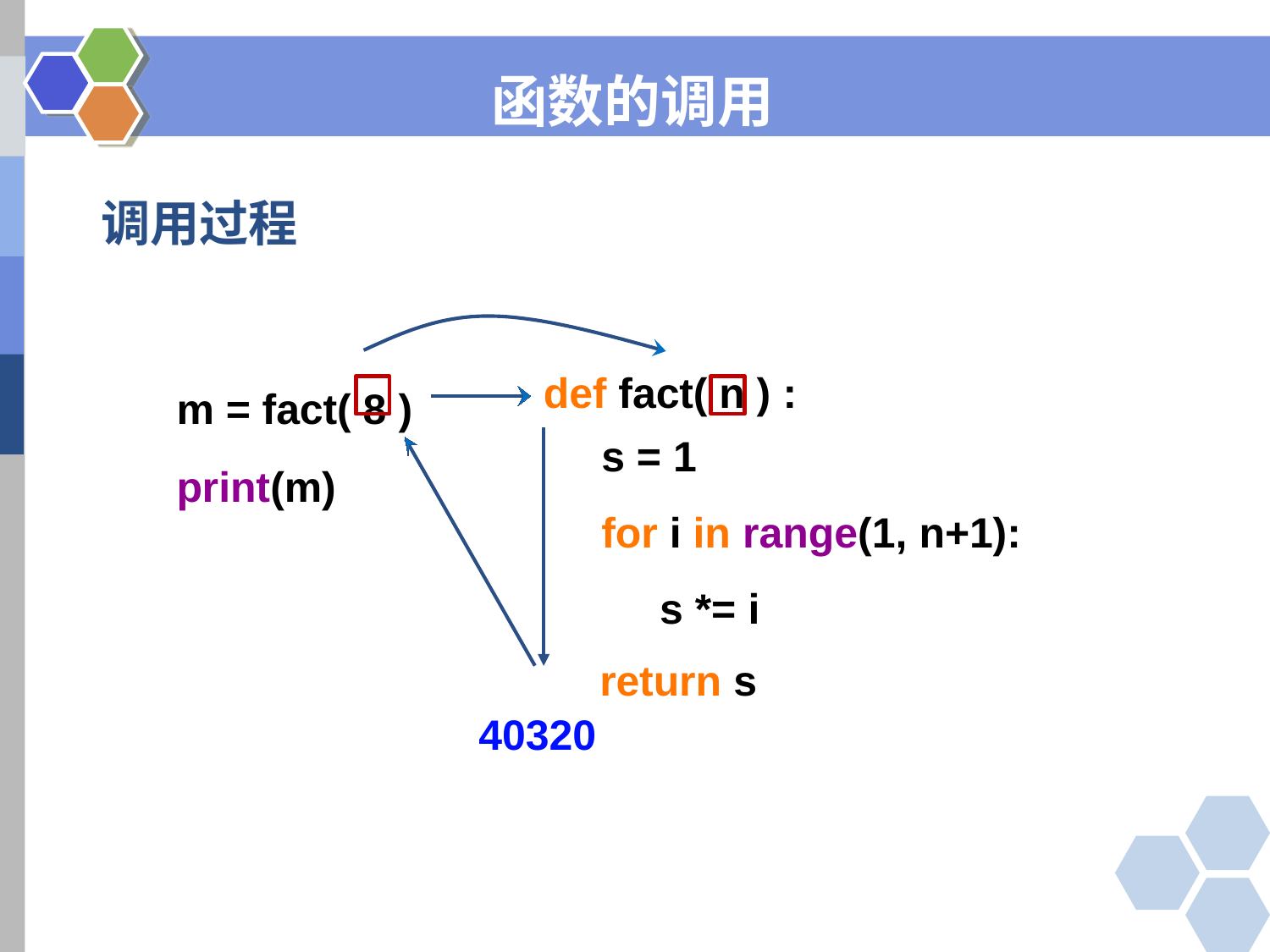

函数的调用
调用过程

m = fact( 8 )
print(m)
def fact( n ) :

s = 1
for i in range(1, n+1):
	s *= i
return s

40320